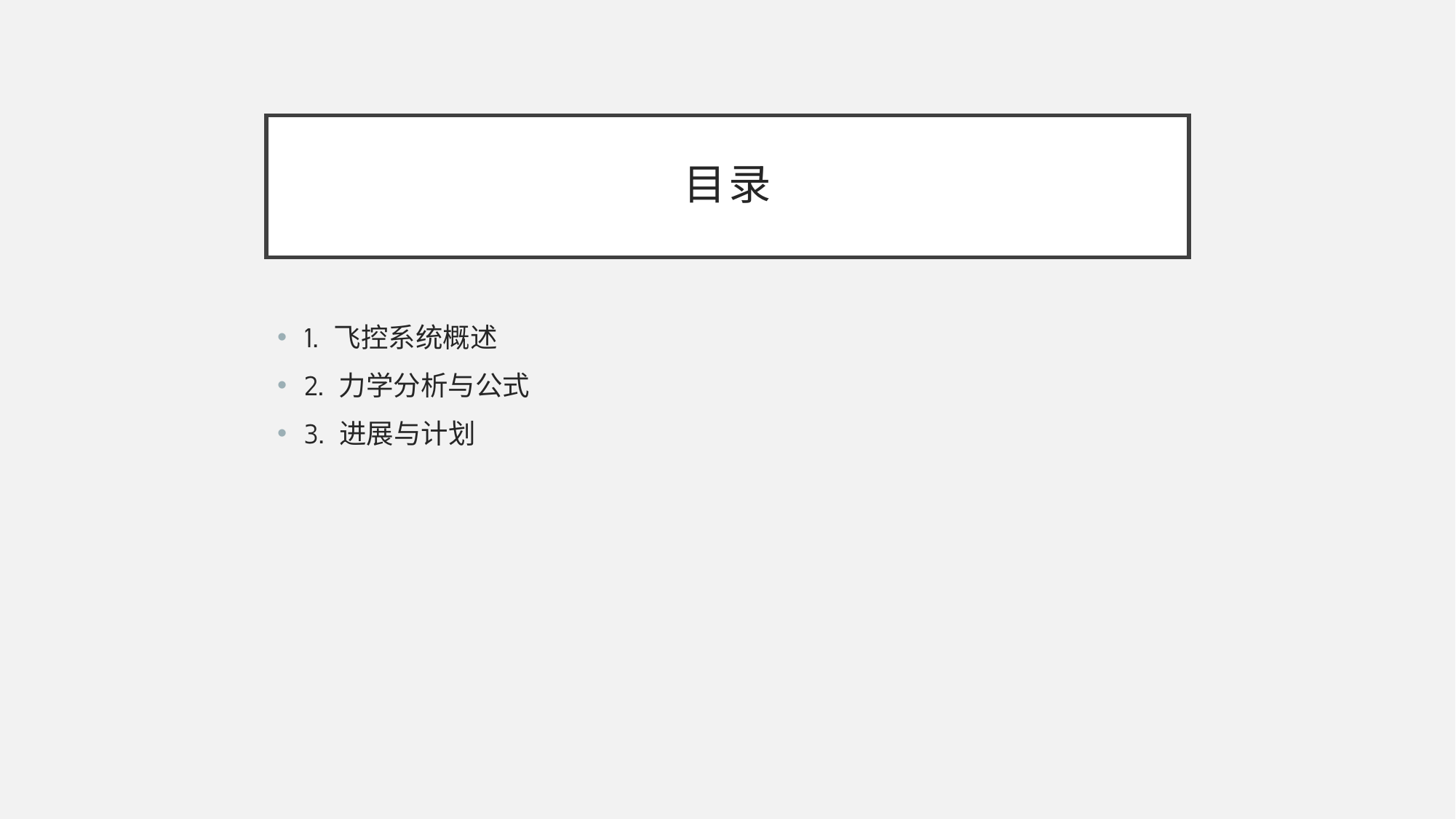

# 目录
1. 飞控系统概述
2. 力学分析与公式
3. 进展与计划